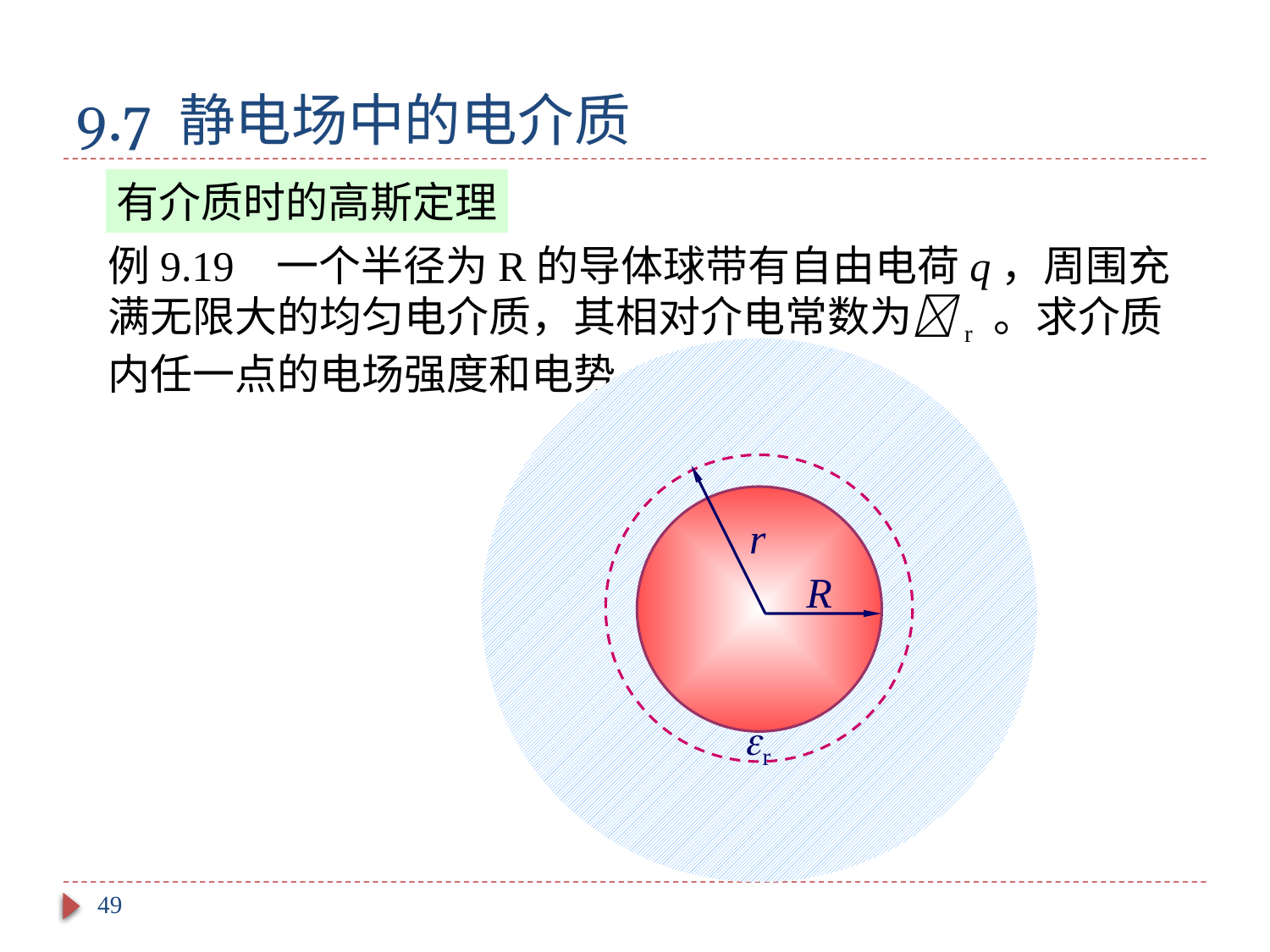

# 9.7 静电场中的电介质
有介质时的高斯定理
例9.19   一个半径为R的导体球带有自由电荷q，周围充满无限大的均匀电介质，其相对介电常数为εr 。求介质内任一点的电场强度和电势。

r

R

εr
49